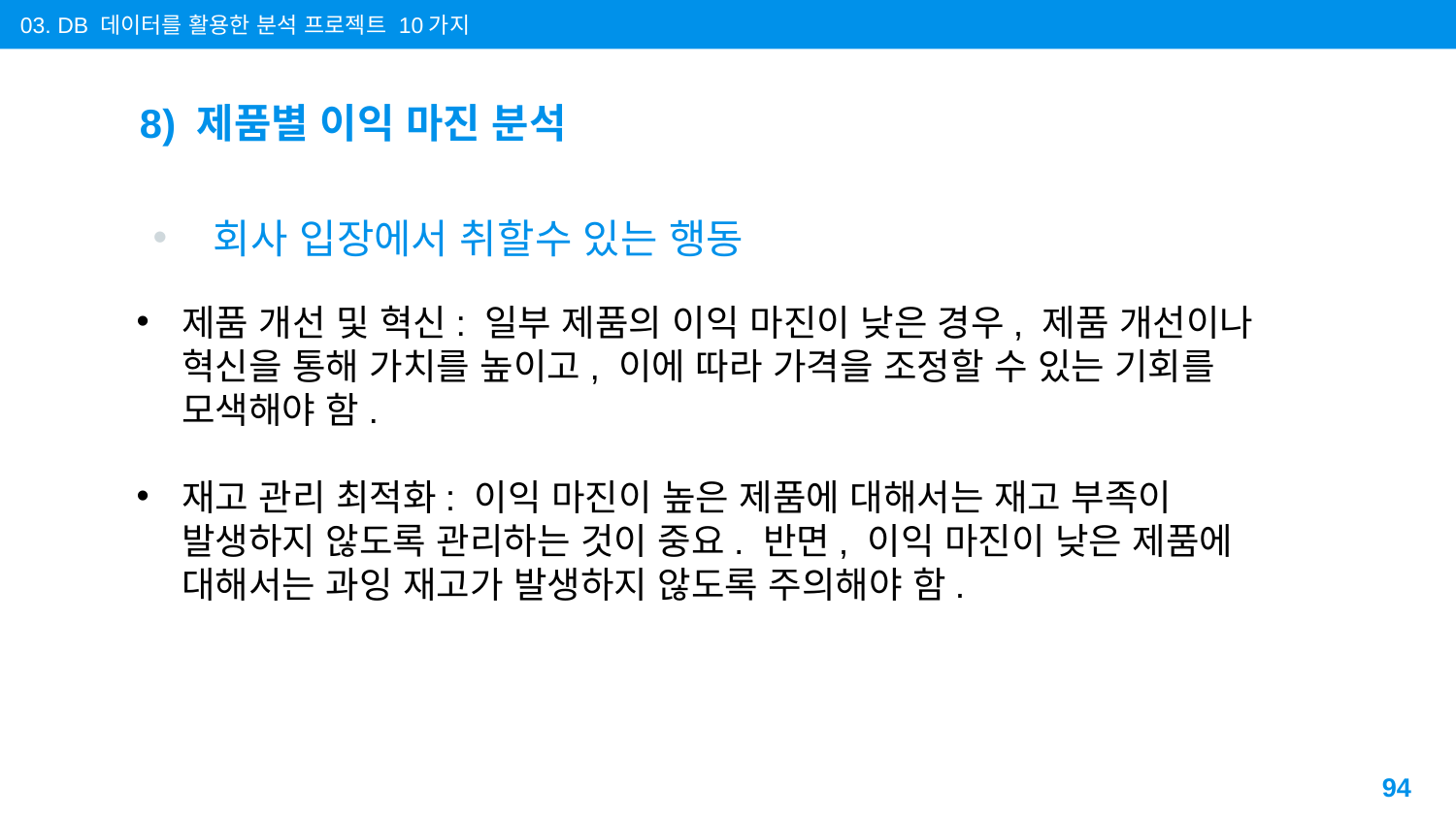

03. DB 데이터를 활용한 분석 프로젝트 10가지
# 8) 제품별 이익 마진 분석
회사 입장에서 취할수 있는 행동

제품 개선 및 혁신: 일부 제품의 이익 마진이 낮은 경우, 제품 개선이나 혁신을 통해 가치를 높이고, 이에 따라 가격을 조정할 수 있는 기회를 모색해야 함.

재고 관리 최적화: 이익 마진이 높은 제품에 대해서는 재고 부족이 발생하지 않도록 관리하는 것이 중요. 반면, 이익 마진이 낮은 제품에 대해서는 과잉 재고가 발생하지 않도록 주의해야 함.
94